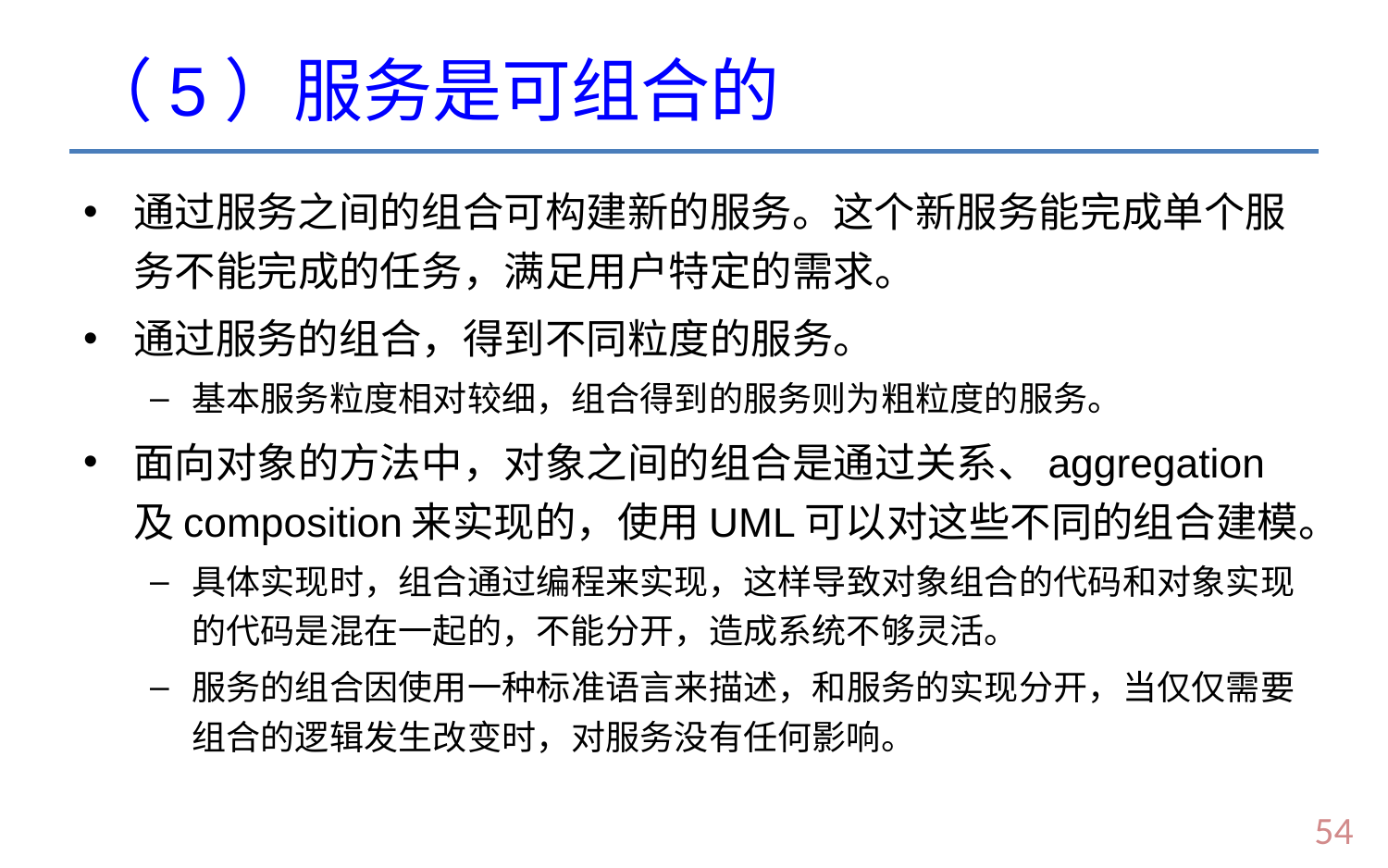

# （5）服务是可组合的
通过服务之间的组合可构建新的服务。这个新服务能完成单个服务不能完成的任务，满足用户特定的需求。
通过服务的组合，得到不同粒度的服务。
基本服务粒度相对较细，组合得到的服务则为粗粒度的服务。
面向对象的方法中，对象之间的组合是通过关系、aggregation及composition来实现的，使用UML可以对这些不同的组合建模。
具体实现时，组合通过编程来实现，这样导致对象组合的代码和对象实现的代码是混在一起的，不能分开，造成系统不够灵活。
服务的组合因使用一种标准语言来描述，和服务的实现分开，当仅仅需要组合的逻辑发生改变时，对服务没有任何影响。
54